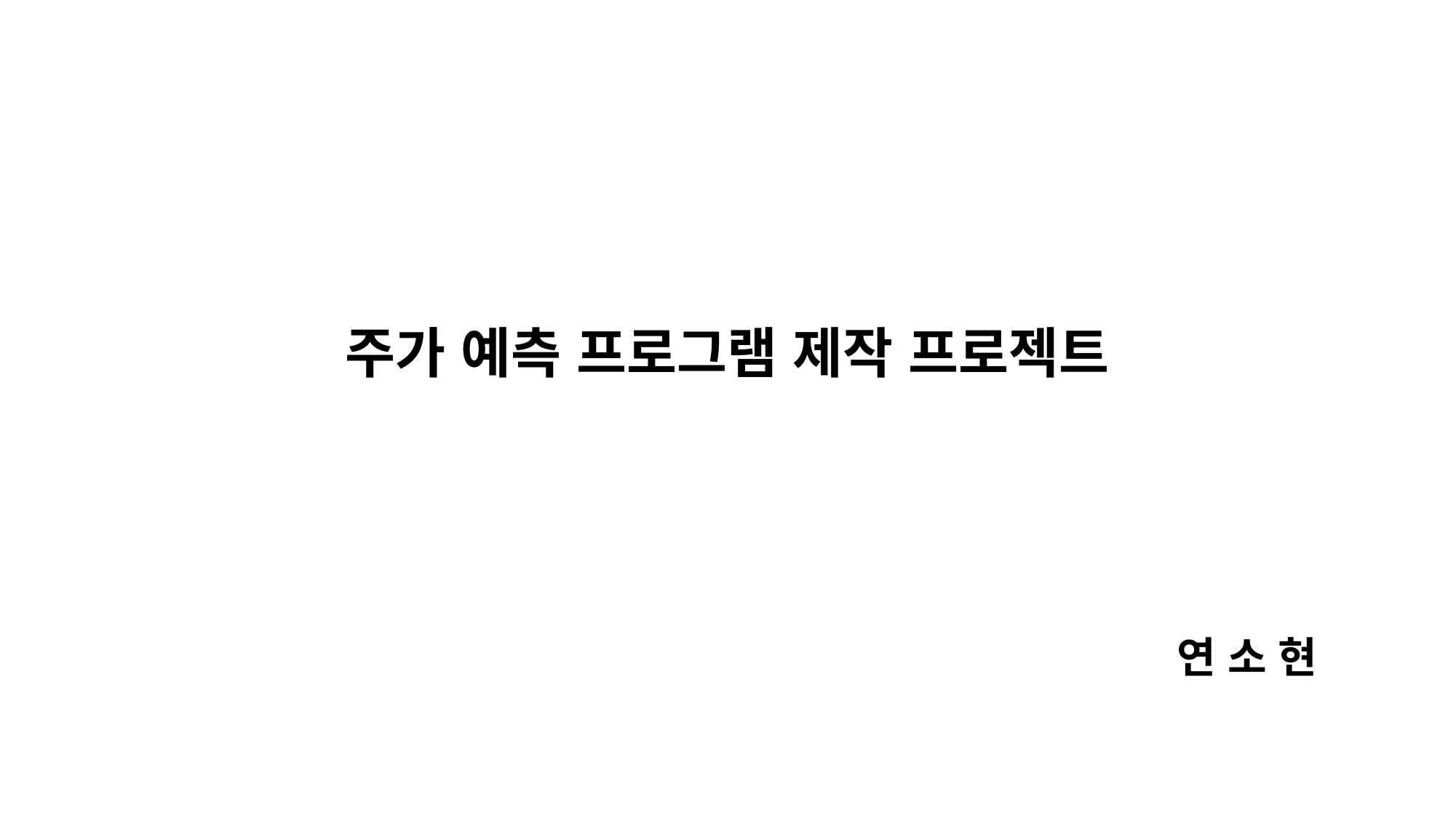

주가 예측 프로그램 제작 프로젝트
연 소 현